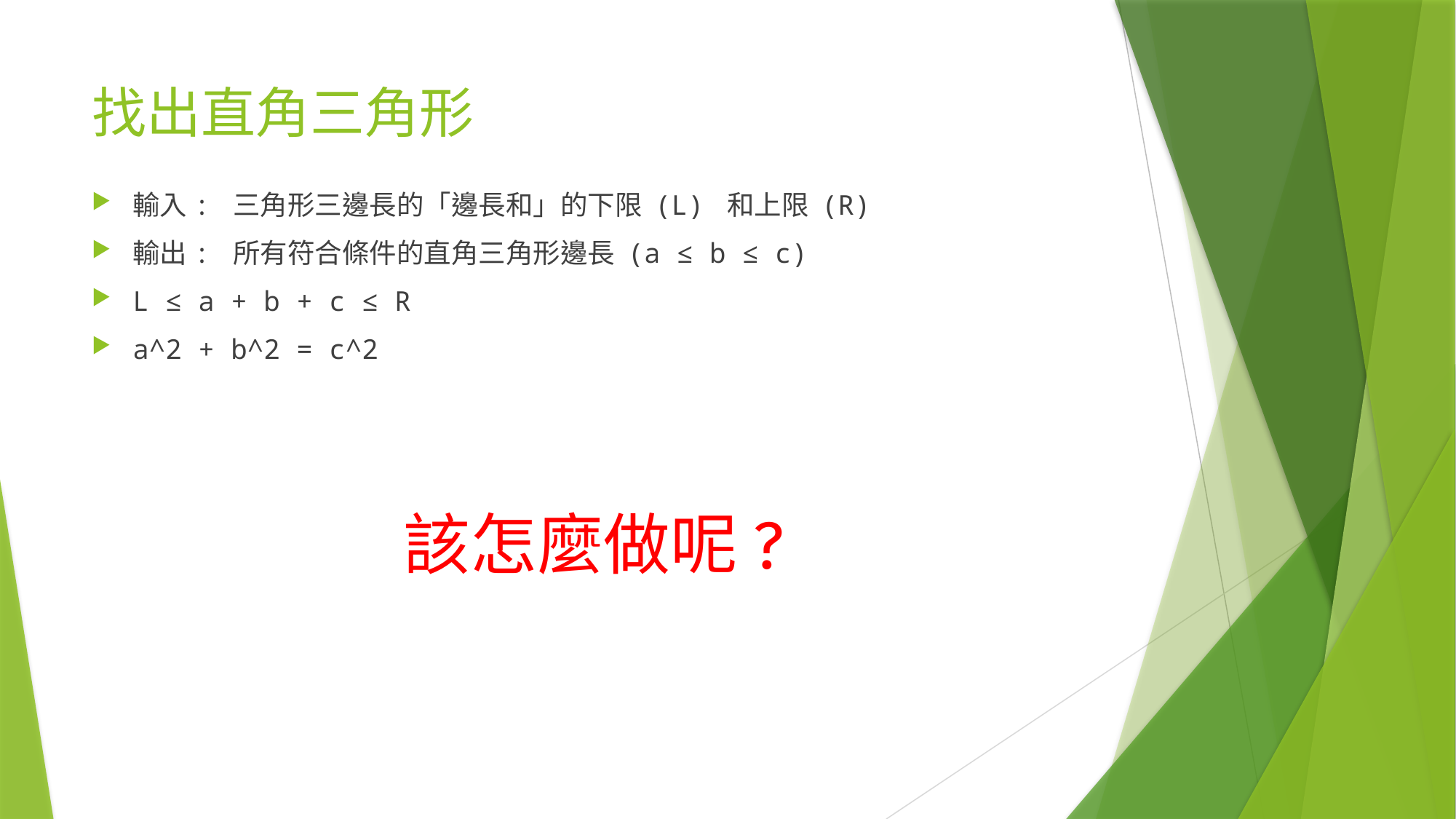

# 找出直角三角形
輸入: 三角形三邊長的「邊長和」的下限 (L) 和上限 (R)
輸出: 所有符合條件的直角三角形邊長 (a ≤ b ≤ c)
L ≤ a + b + c ≤ R
a^2 + b^2 = c^2
該怎麼做呢?